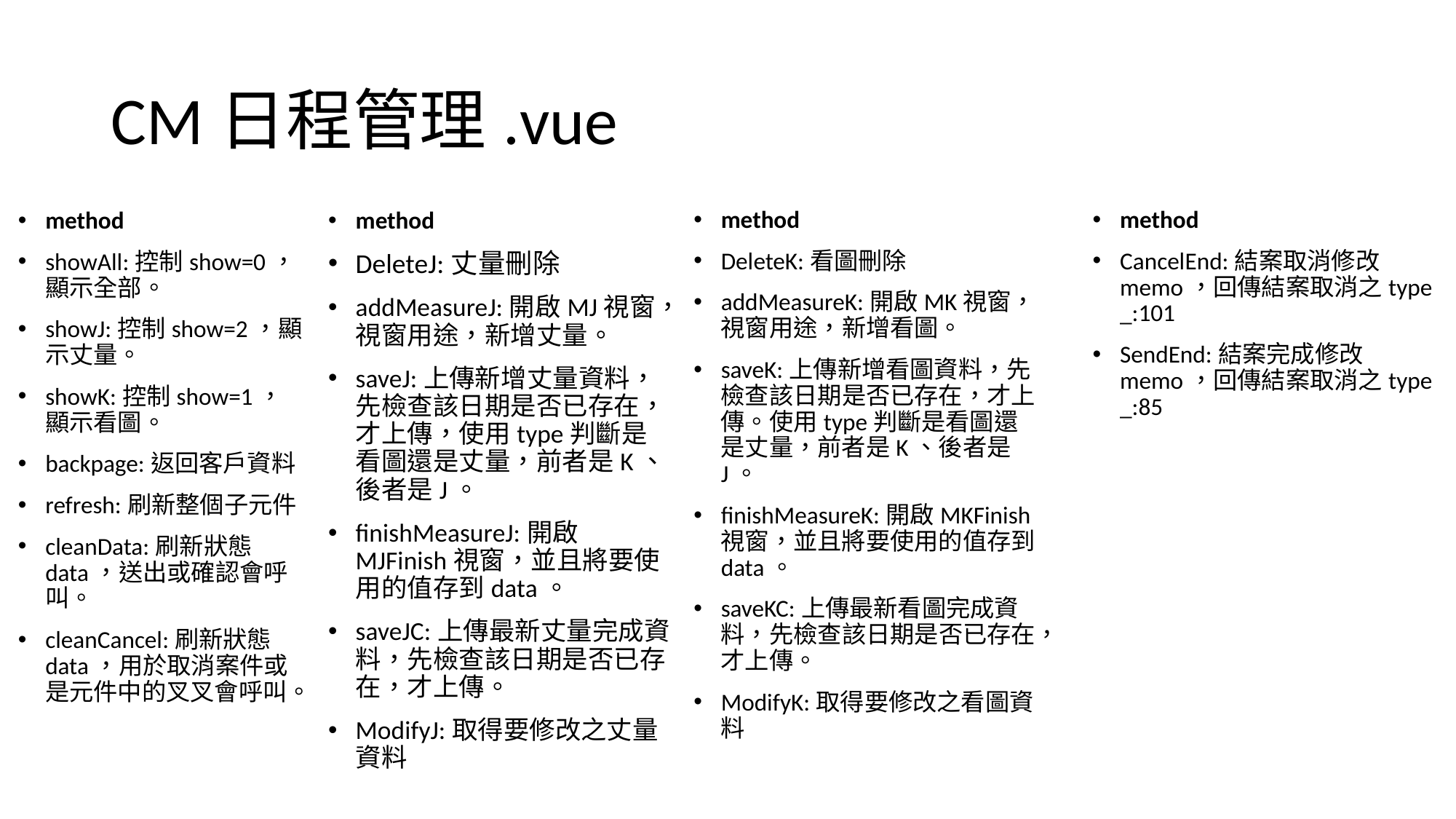

# CM日程管理.vue
method
DeleteK:看圖刪除
addMeasureK:開啟MK視窗，視窗用途，新增看圖。
saveK:上傳新增看圖資料，先檢查該日期是否已存在，才上傳。使用type判斷是看圖還是丈量，前者是K、後者是J。
finishMeasureK:開啟MKFinish視窗，並且將要使用的值存到data。
saveKC:上傳最新看圖完成資料，先檢查該日期是否已存在，才上傳。
ModifyK:取得要修改之看圖資料

method
CancelEnd:結案取消修改memo，回傳結案取消之type
_:101
SendEnd:結案完成修改memo，回傳結案取消之type
_:85

method
showAll:控制show=0，顯示全部。
showJ:控制show=2，顯示丈量。
showK:控制show=1，顯示看圖。
backpage:返回客戶資料
refresh:刷新整個子元件
cleanData:刷新狀態data，送出或確認會呼叫。
cleanCancel:刷新狀態data，用於取消案件或是元件中的叉叉會呼叫。

method
DeleteJ:丈量刪除
addMeasureJ:開啟MJ視窗，視窗用途，新增丈量。
saveJ:上傳新增丈量資料，先檢查該日期是否已存在，才上傳，使用type判斷是看圖還是丈量，前者是K、後者是J。
finishMeasureJ:開啟MJFinish視窗，並且將要使用的值存到data。
saveJC:上傳最新丈量完成資料，先檢查該日期是否已存在，才上傳。
ModifyJ:取得要修改之丈量資料